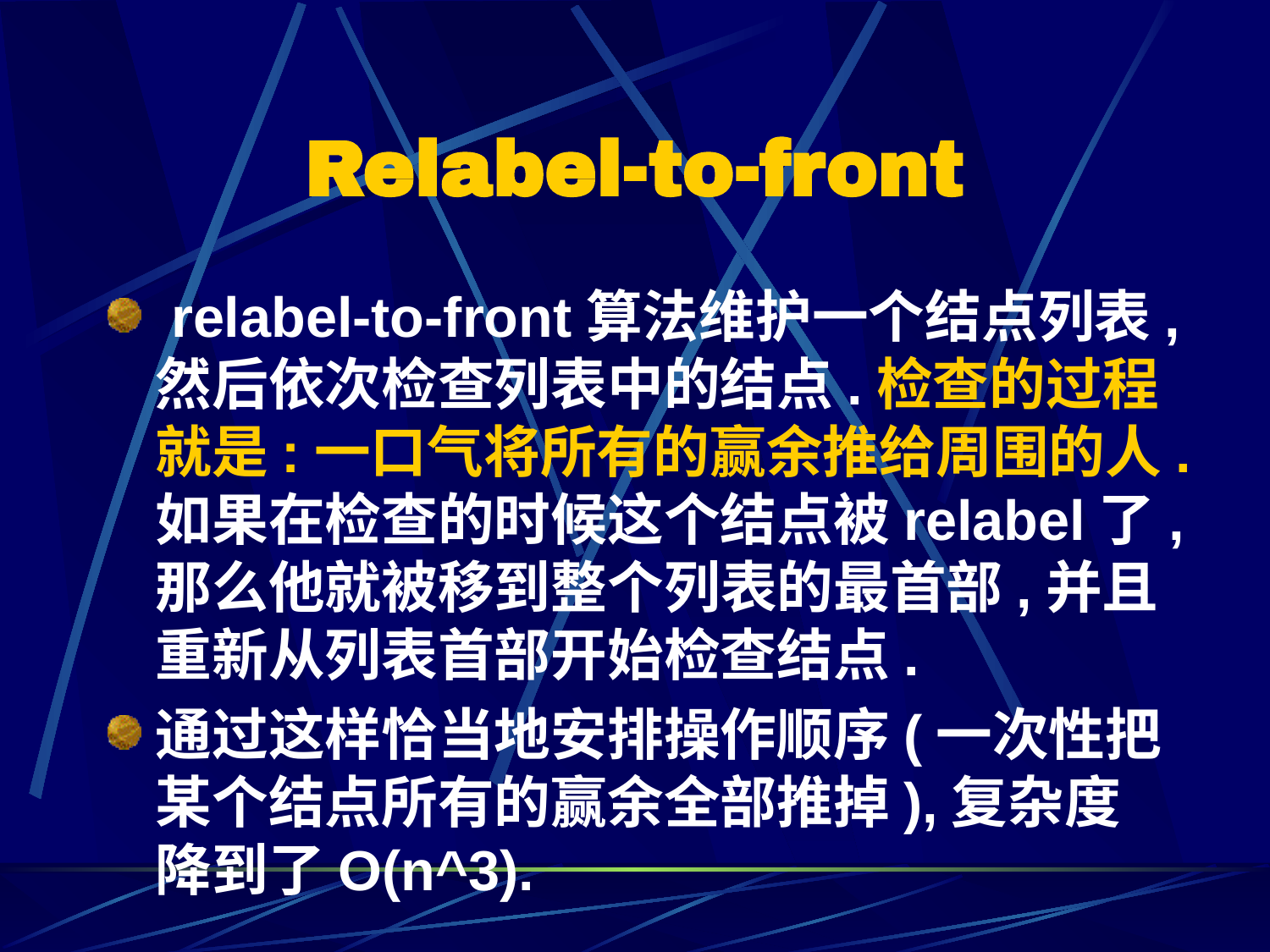

# Relabel-to-front
 relabel-to-front算法维护一个结点列表,然后依次检查列表中的结点.检查的过程就是:一口气将所有的赢余推给周围的人.如果在检查的时候这个结点被relabel了,那么他就被移到整个列表的最首部,并且重新从列表首部开始检查结点.
通过这样恰当地安排操作顺序(一次性把某个结点所有的赢余全部推掉),复杂度降到了O(n^3).